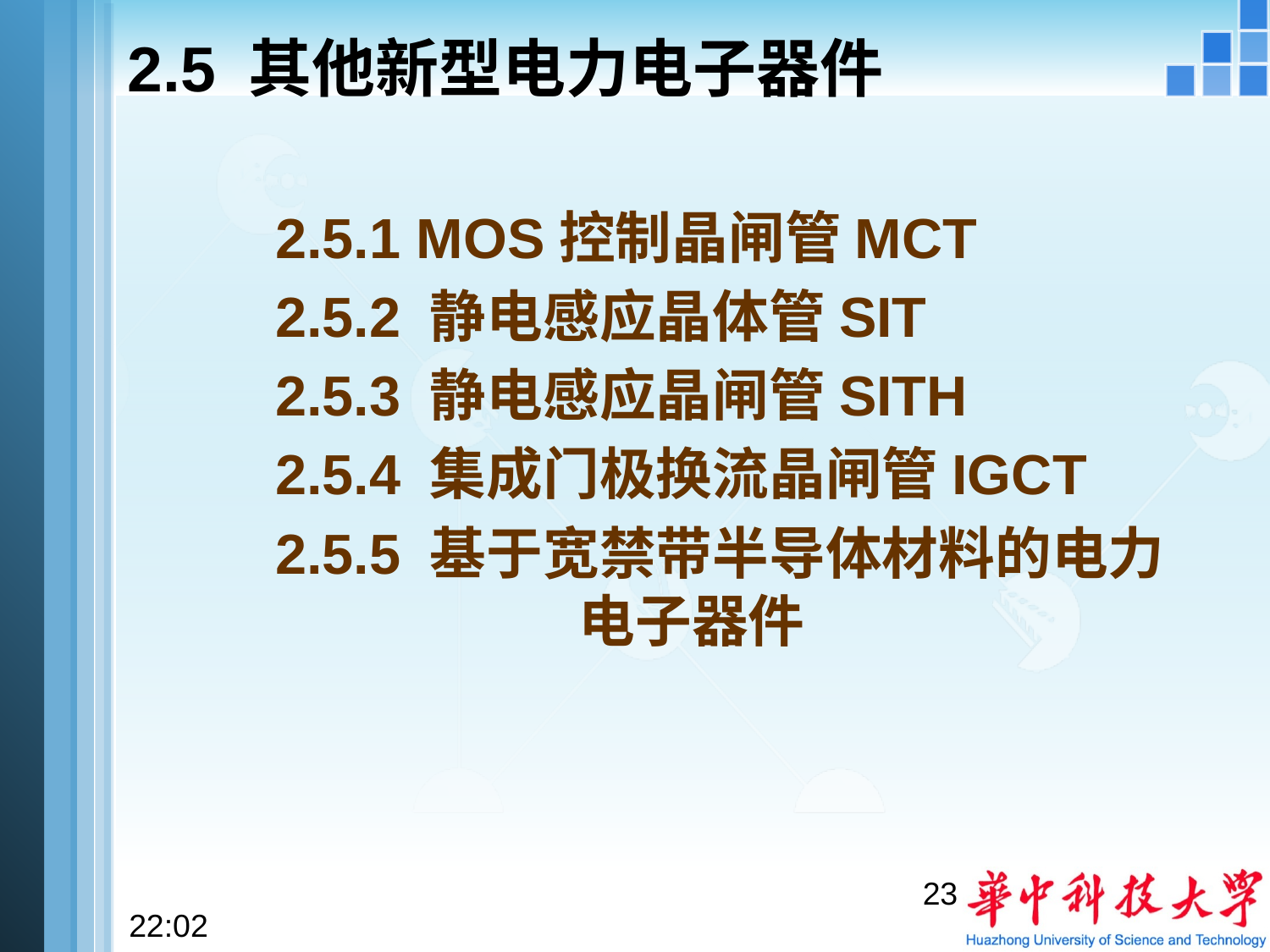

# 2.5 其他新型电力电子器件

        2.5.1 MOS控制晶闸管MCT
        2.5.2 静电感应晶体管SIT
        2.5.3 静电感应晶闸管SITH
        2.5.4 集成门极换流晶闸管IGCT
        2.5.5 基于宽禁带半导体材料的电力                      		电子器件

23
22:02